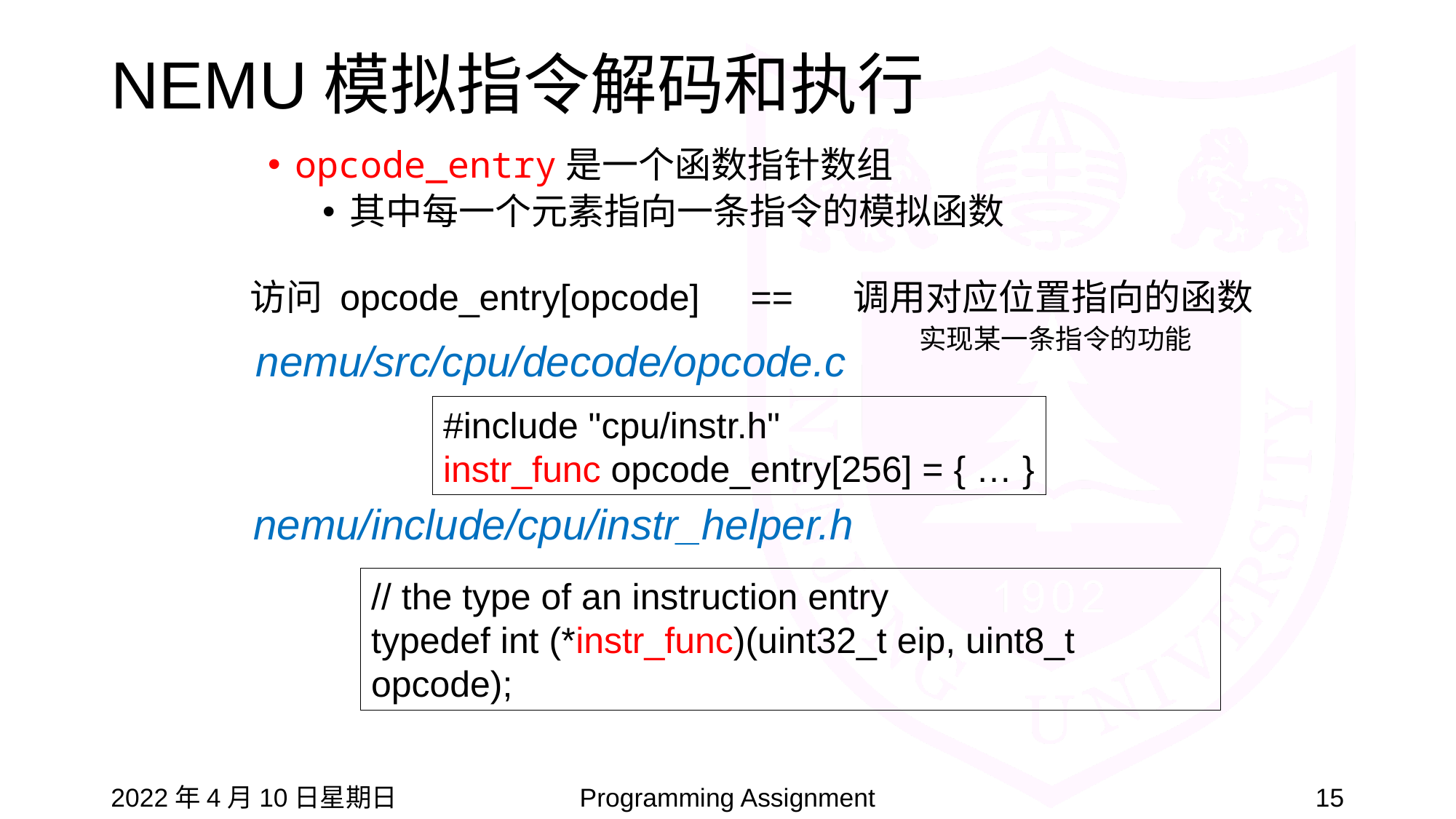

# NEMU模拟指令解码和执行
opcode_entry是一个函数指针数组
其中每一个元素指向一条指令的模拟函数
访问 opcode_entry[opcode]     ==     调用对应位置指向的函数
实现某一条指令的功能
nemu/src/cpu/decode/opcode.c
#include "cpu/instr.h"
instr_func opcode_entry[256] = { … }
nemu/include/cpu/instr_helper.h
// the type of an instruction entry
typedef int (*instr_func)(uint32_t eip, uint8_t opcode);
2022年4月10日星期日
Programming Assignment
15